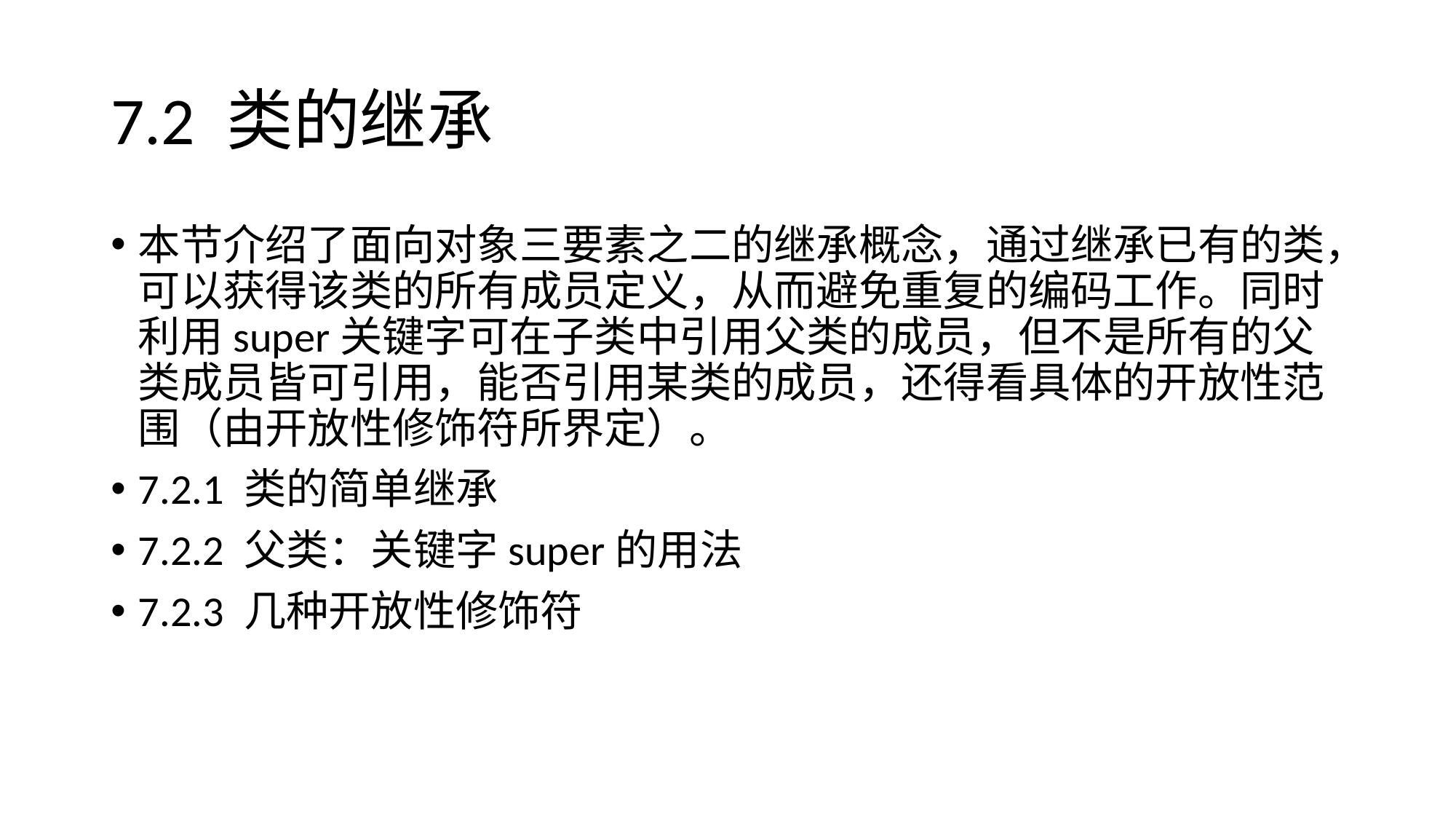

# 7.2 类的继承
本节介绍了面向对象三要素之二的继承概念，通过继承已有的类，可以获得该类的所有成员定义，从而避免重复的编码工作。同时利用super关键字可在子类中引用父类的成员，但不是所有的父类成员皆可引用，能否引用某类的成员，还得看具体的开放性范围（由开放性修饰符所界定）。
7.2.1 类的简单继承
7.2.2 父类：关键字super的用法
7.2.3 几种开放性修饰符